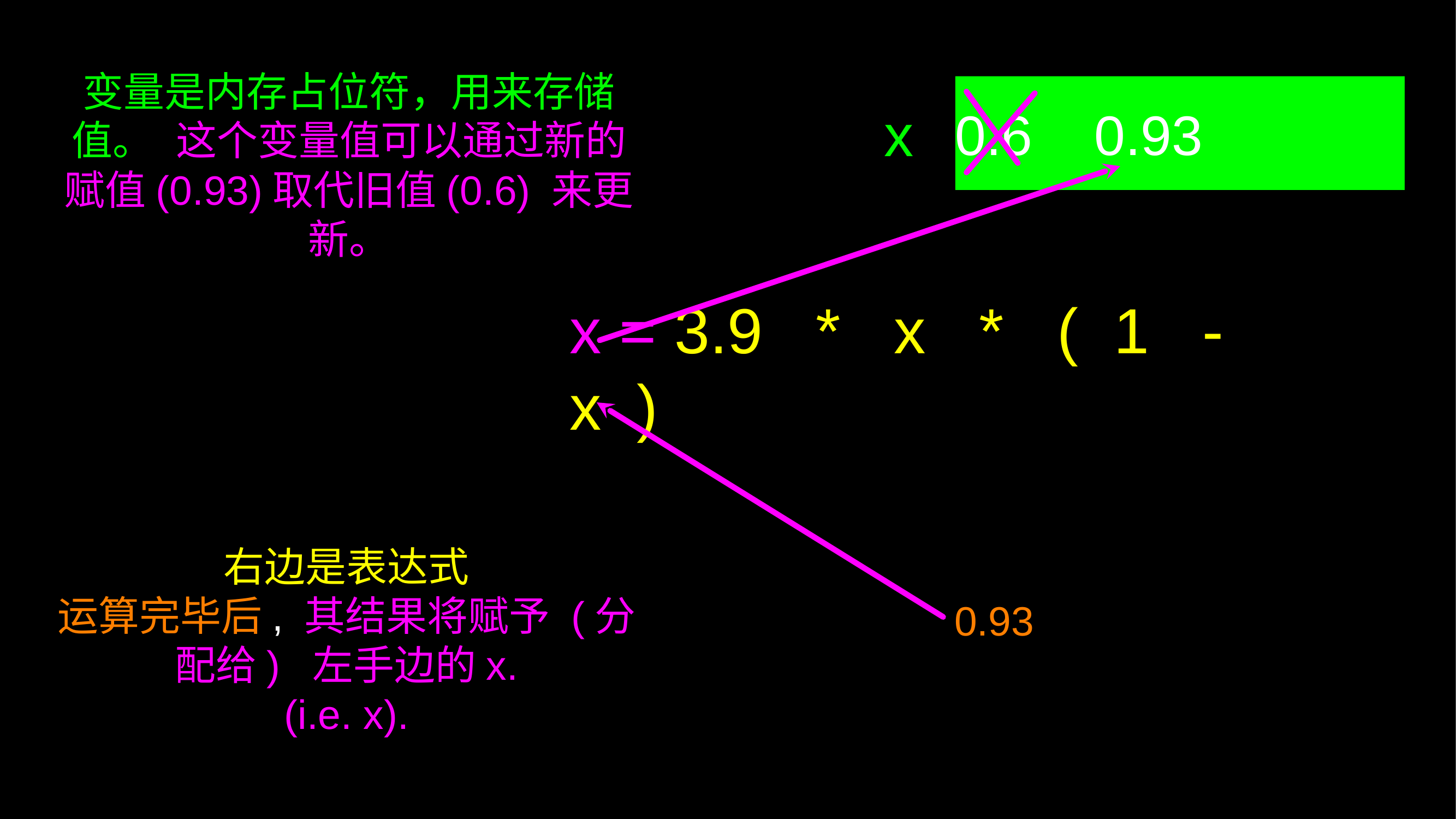

变量是内存占位符，用来存储值。  这个变量值可以通过新的赋值(0.93)取代旧值(0.6) 来更新。
0.6    0.93
x
x = 3.9   *   x   *   (  1   -   x  )
右边是表达式
运算完毕后, 其结果将赋予 (分配给)  左手边的x.
(i.e. x).
0.93